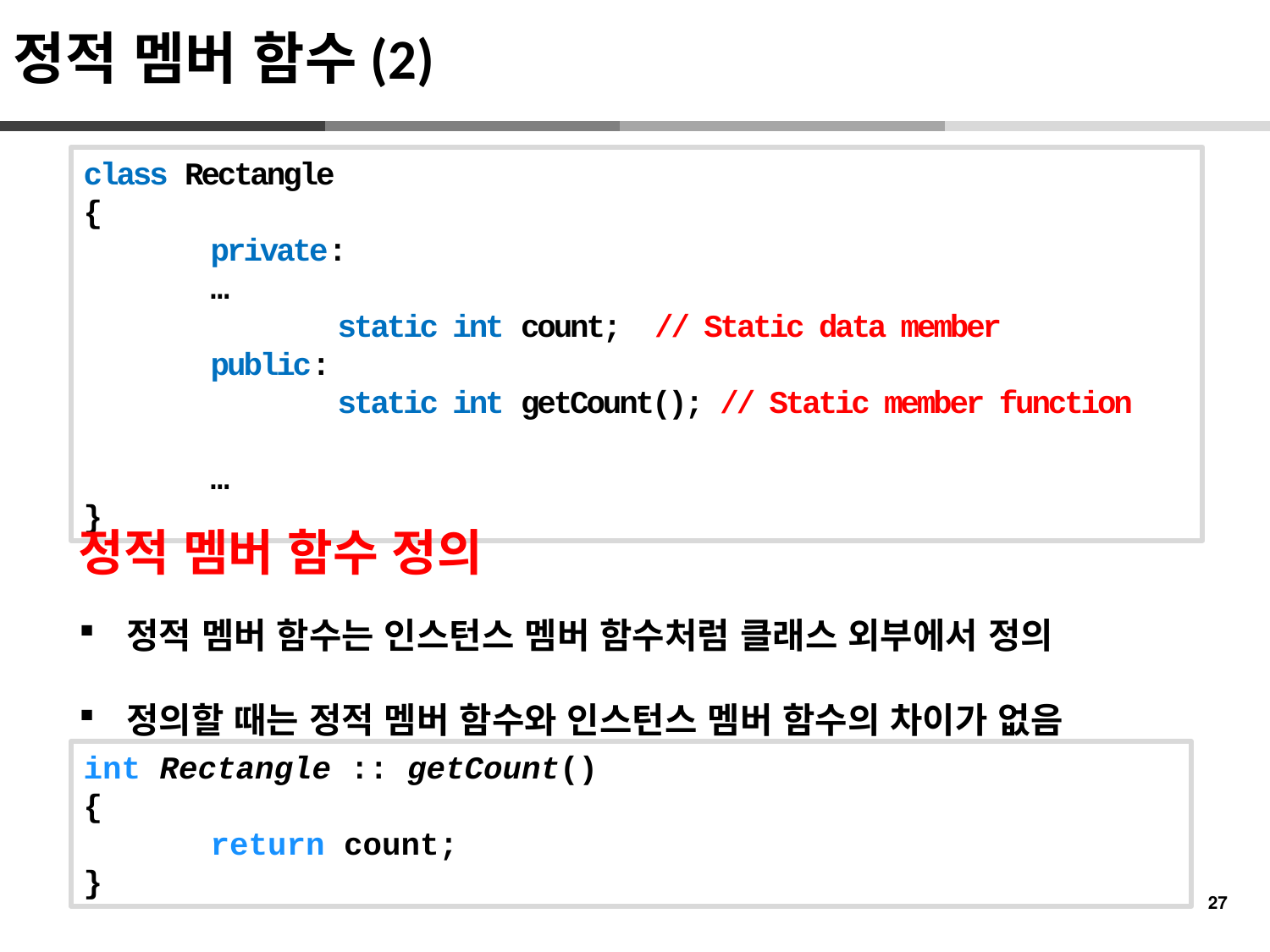

정적 멤버 함수(2)
class Rectangle
{
	private:
	…
		static int count;  // Static data member
	public:
		static int getCount(); // Static member function
	…
}
정적 멤버 함수 정의
정적 멤버 함수는 인스턴스 멤버 함수처럼 클래스 외부에서 정의
정의할 때는 정적 멤버 함수와 인스턴스 멤버 함수의 차이가 없음
int Rectangle :: getCount()
{
	return count;
}